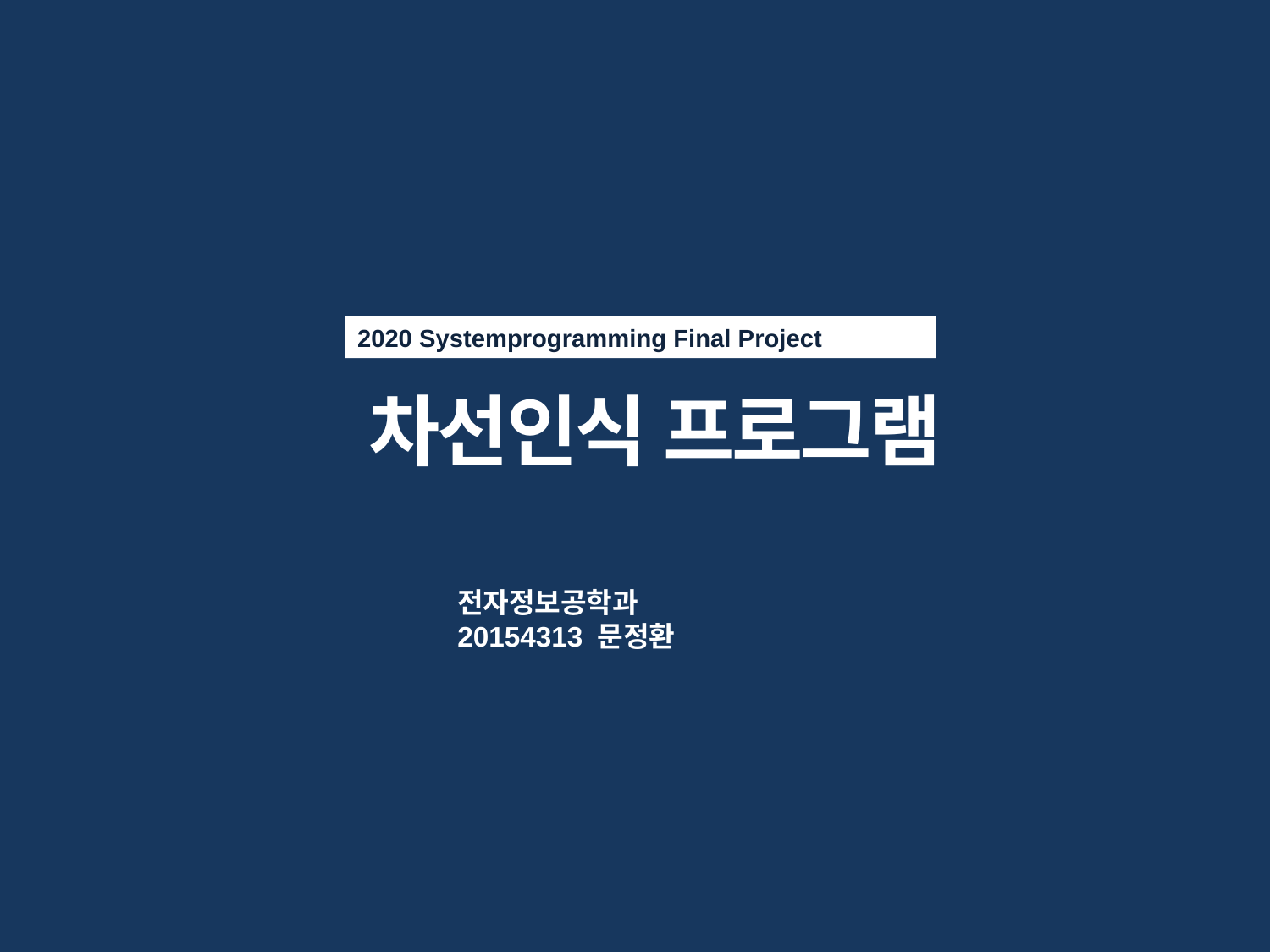

2020 Systemprogramming Final Project
 차선인식 프로그램
전자정보공학과
20154313 문정환